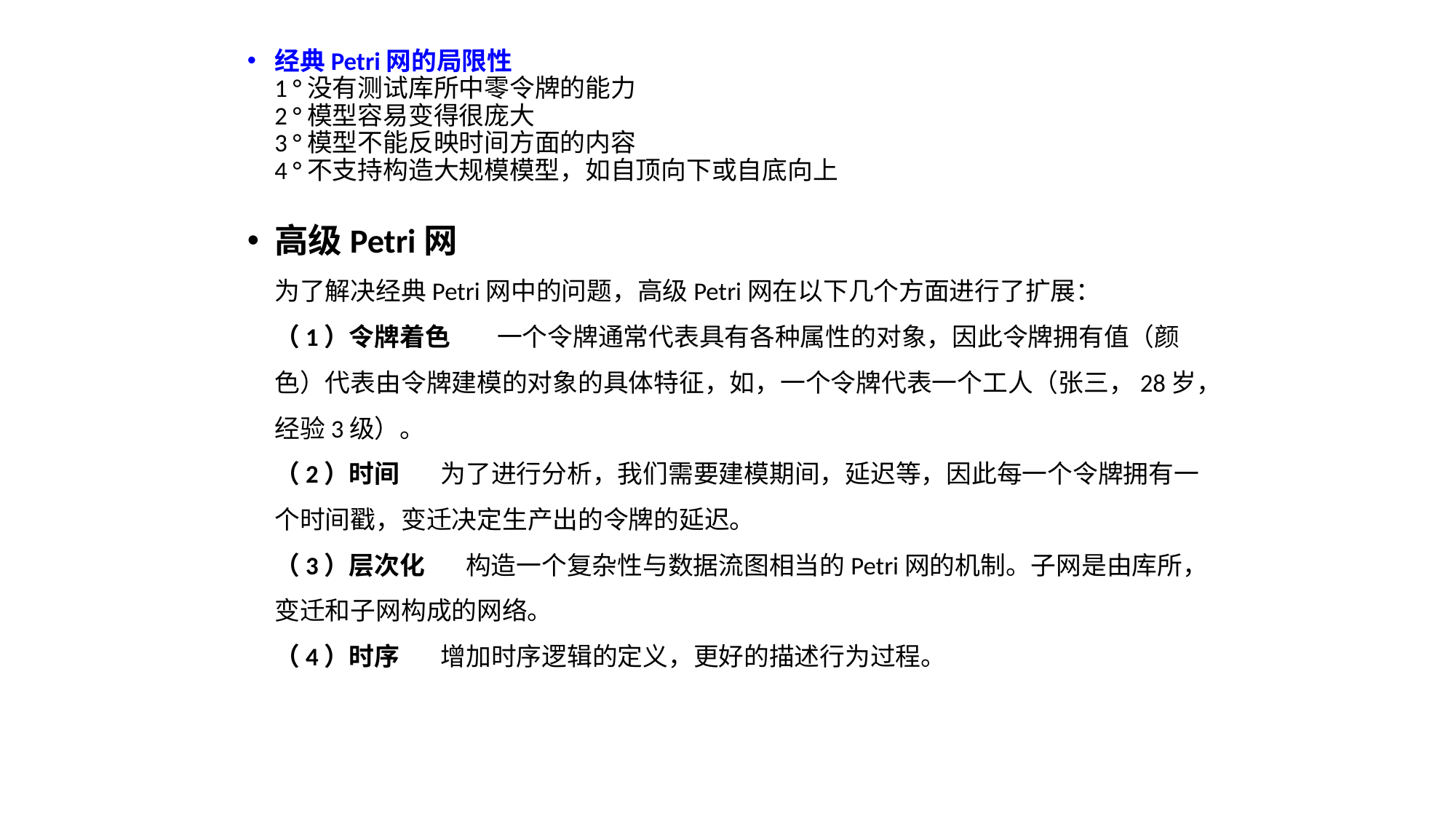

经典Petri网的局限性
1 °没有测试库所中零令牌的能力
2 °模型容易变得很庞大
3 °模型不能反映时间方面的内容
4 °不支持构造大规模模型，如自顶向下或自底向上
高级Petri网
为了解决经典Petri网中的问题，高级Petri网在以下几个方面进行了扩展：
（1）令牌着色        一个令牌通常代表具有各种属性的对象，因此令牌拥有值（颜色）代表由令牌建模的对象的具体特征，如，一个令牌代表一个工人（张三，28岁，经验3级）。
（2）时间       为了进行分析，我们需要建模期间，延迟等，因此每一个令牌拥有一个时间戳，变迁决定生产出的令牌的延迟。
（3）层次化       构造一个复杂性与数据流图相当的Petri网的机制。子网是由库所，变迁和子网构成的网络。
（4）时序       增加时序逻辑的定义，更好的描述行为过程。